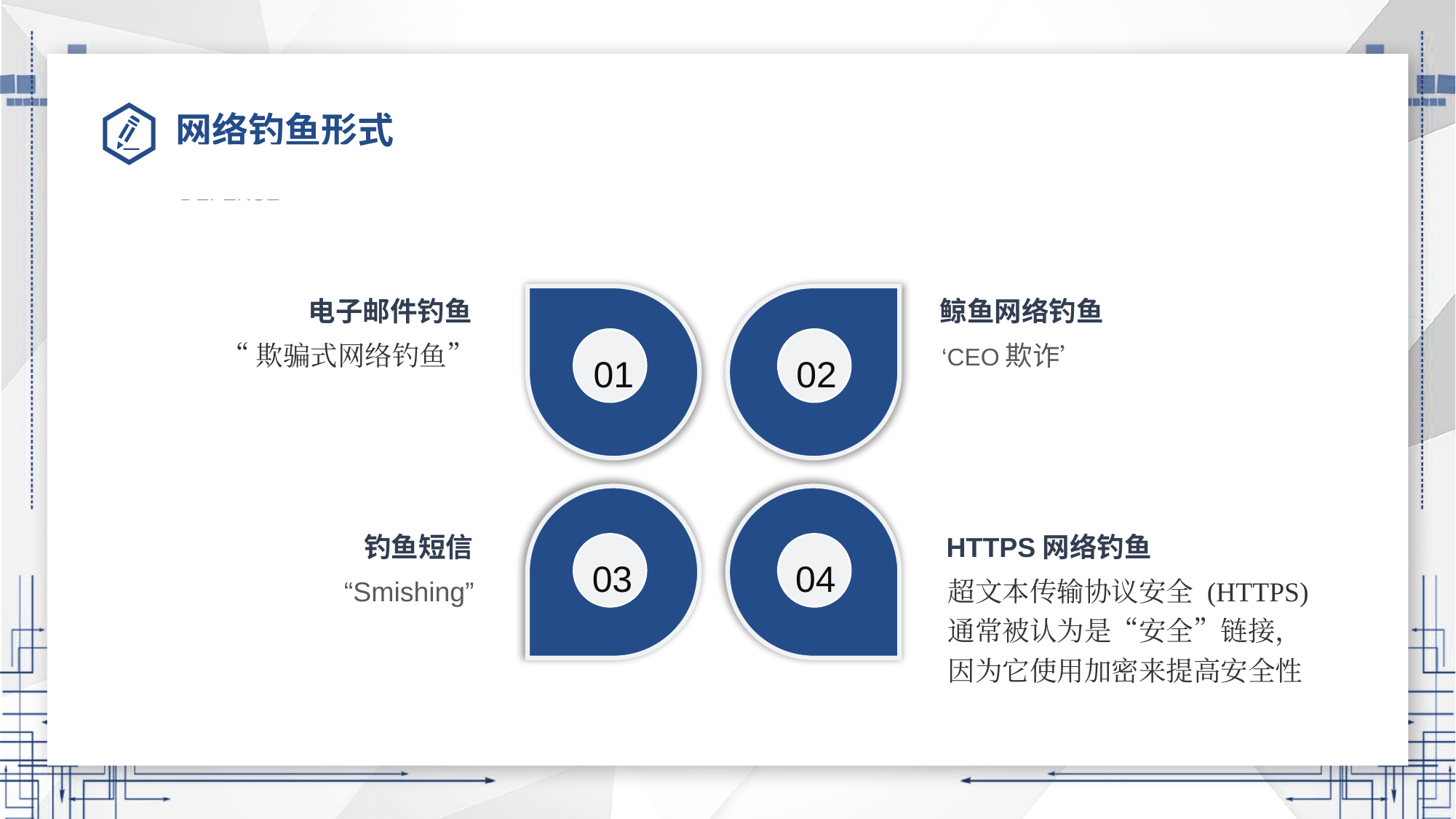

# 网络钓鱼形式

电子邮件钓鱼
 “欺骗式网络钓鱼”
鲸鱼网络钓鱼
‘CEO欺诈’

01

02

03

04
钓鱼短信
“Smishing”
HTTPS网络钓鱼
超文本传输协议安全 (HTTPS) 通常被认为是“安全”链接，因为它使用加密来提高安全性